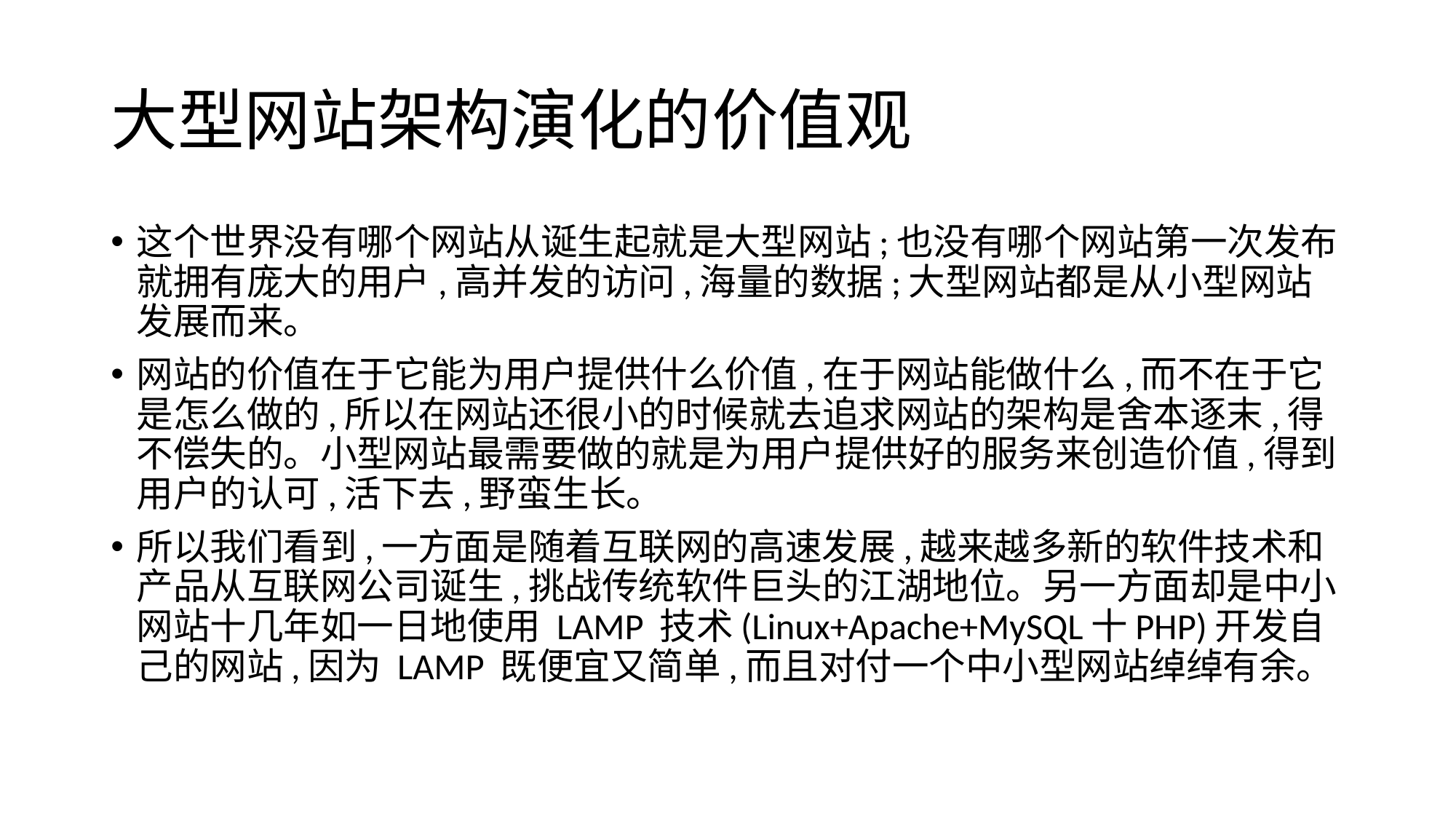

# 大型网站架构演化的价值观
这个世界没有哪个网站从诞生起就是大型网站;也没有哪个网站第一次发布就拥有庞大的用户,高并发的访问,海量的数据;大型网站都是从小型网站发展而来。
网站的价值在于它能为用户提供什么价值,在于网站能做什么,而不在于它是怎么做的,所以在网站还很小的时候就去追求网站的架构是舍本逐末,得不偿失的。小型网站最需要做的就是为用户提供好的服务来创造价值,得到用户的认可,活下去,野蛮生长。
所以我们看到,一方面是随着互联网的高速发展,越来越多新的软件技术和产品从互联网公司诞生,挑战传统软件巨头的江湖地位。另一方面却是中小网站十几年如一日地使用 LAMP 技术(Linux+Apache+MySQL十PHP)开发自己的网站,因为 LAMP 既便宜又简单,而且对付一个中小型网站绰绰有余。